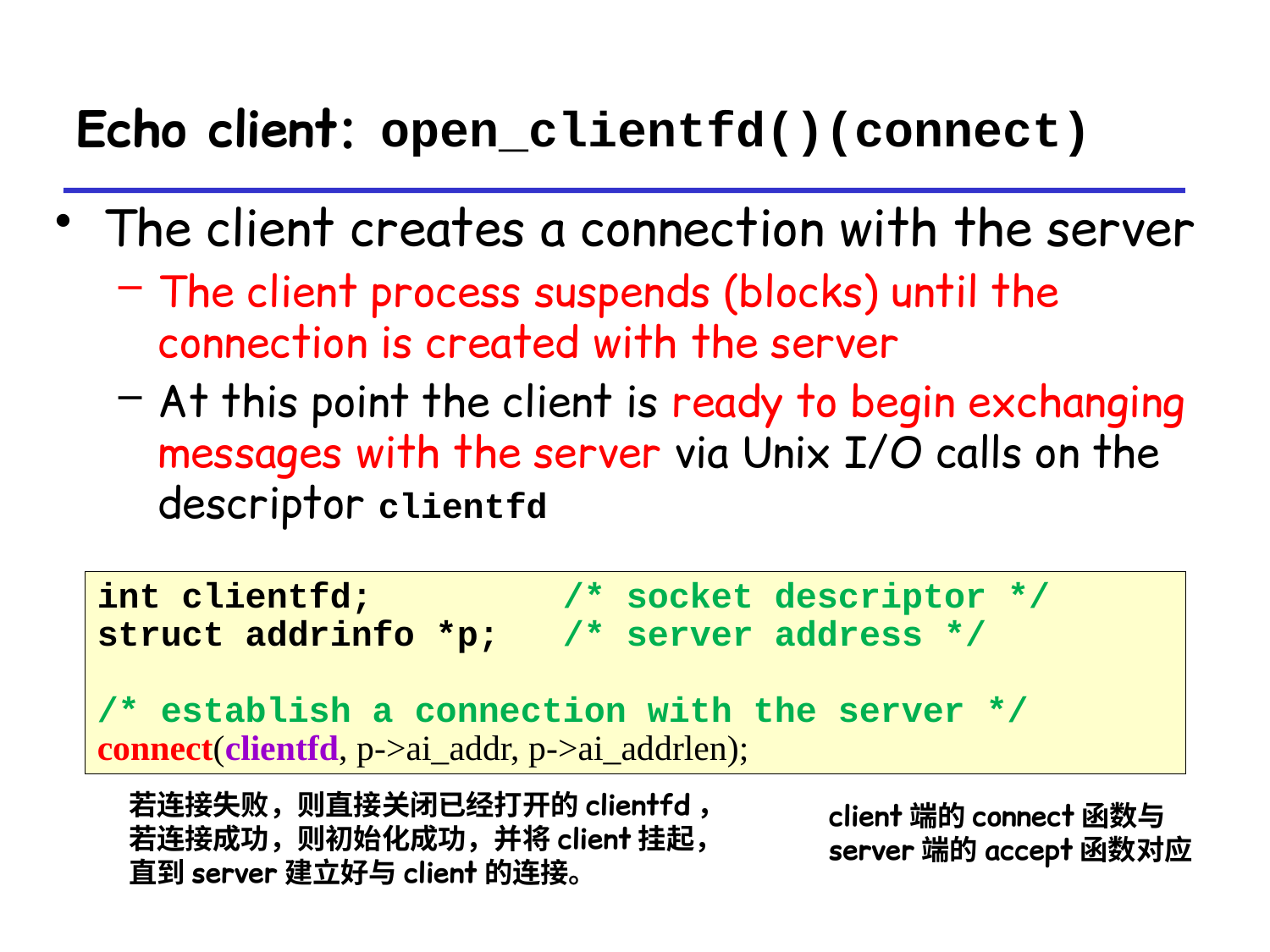

# Echo client: open_clientfd()(connect)
The client creates a connection with the server
The client process suspends (blocks) until the connection is created with the server
At this point the client is ready to begin exchanging messages with the server via Unix I/O calls on the descriptor clientfd
int clientfd;         /* socket descriptor */
struct addrinfo *p;   /* server address */

/* establish a connection with the server */
connect(clientfd, p->ai_addr, p->ai_addrlen);
若连接失败，则直接关闭已经打开的clientfd，
若连接成功，则初始化成功，并将client挂起，直到server建立好与client的连接。
client端的connect函数与
server端的accept函数对应
23